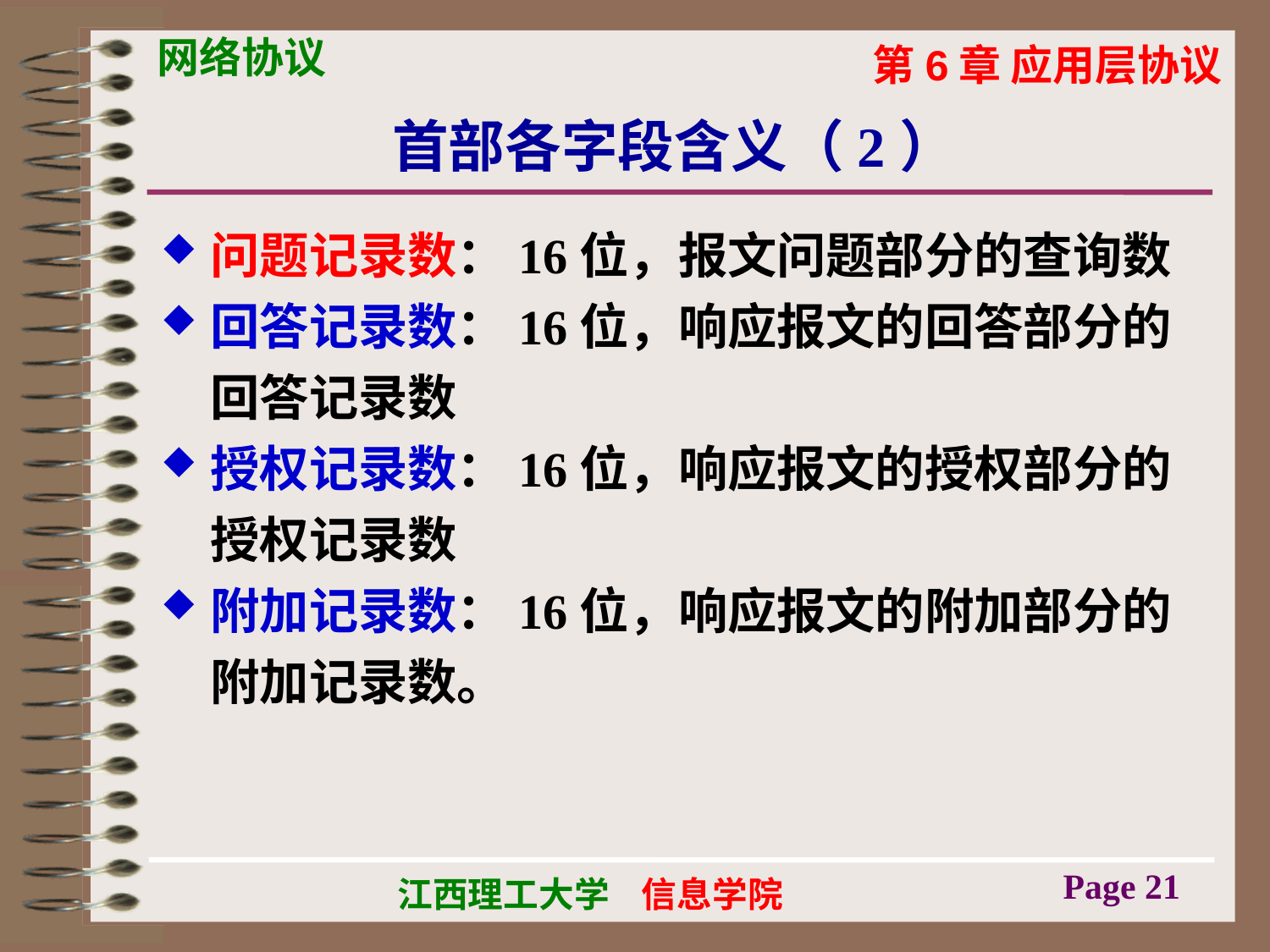

# 首部各字段含义（2）
问题记录数：16位，报文问题部分的查询数
回答记录数：16位，响应报文的回答部分的回答记录数
授权记录数：16位，响应报文的授权部分的授权记录数
附加记录数：16位，响应报文的附加部分的附加记录数。
Page 21